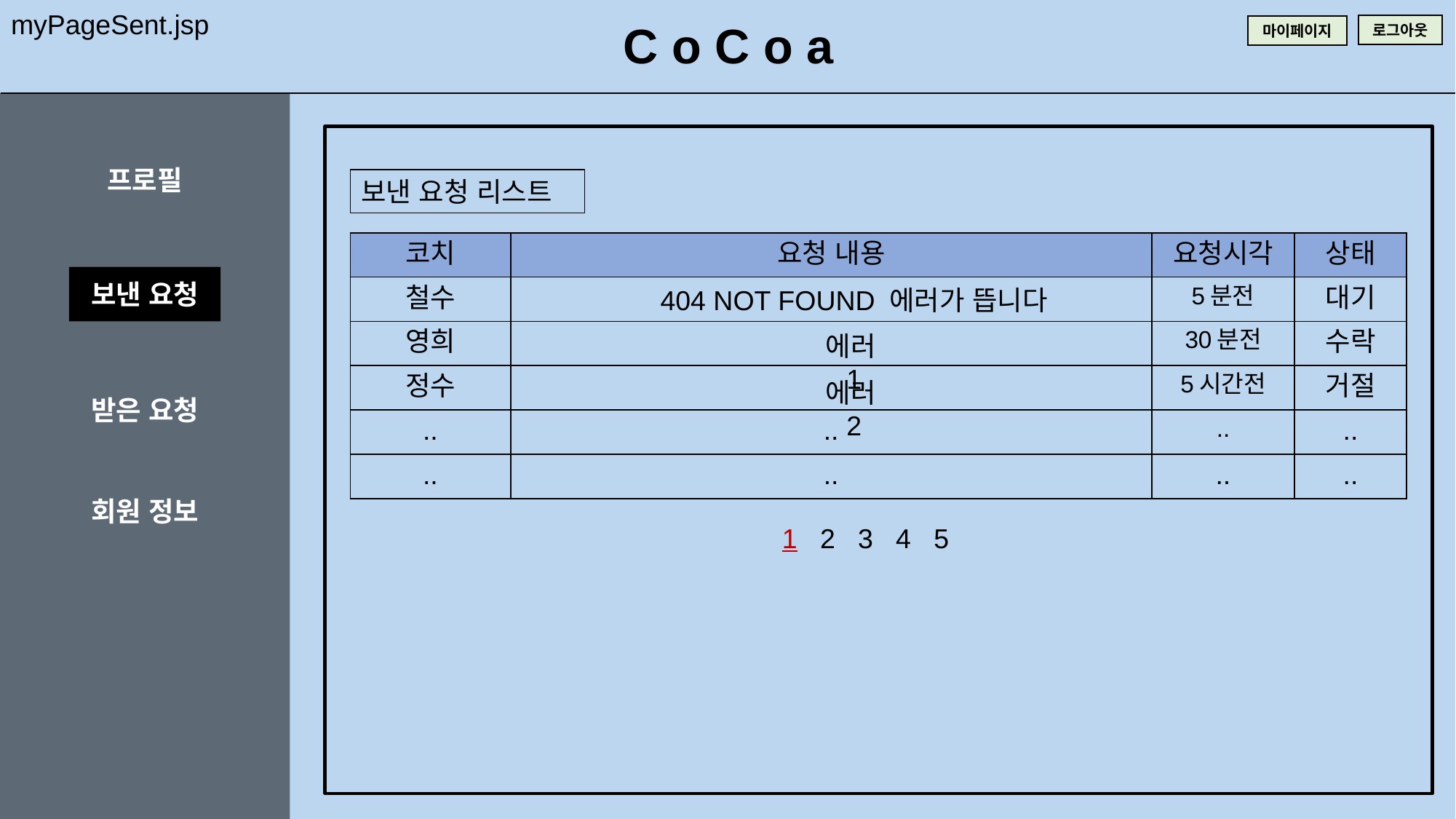

myPageSent.jsp
C o C o a
로그아웃
마이페이지

프로필
보낸 요청 리스트
| 코치 | 요청 내용 | 요청시각 | 상태 |
| --- | --- | --- | --- |
| 철수 |  | 5분전 | 대기 |
| 영희 |  | 30분전 | 수락 |
| 정수 |  | 5시간전 | 거절 |
| .. | .. | .. | .. |
| .. | .. | .. | .. |
보낸 요청
404 NOT FOUND 에러가 뜹니다
에러1
에러2
받은 요청
회원 정보
1   2   3   4   5